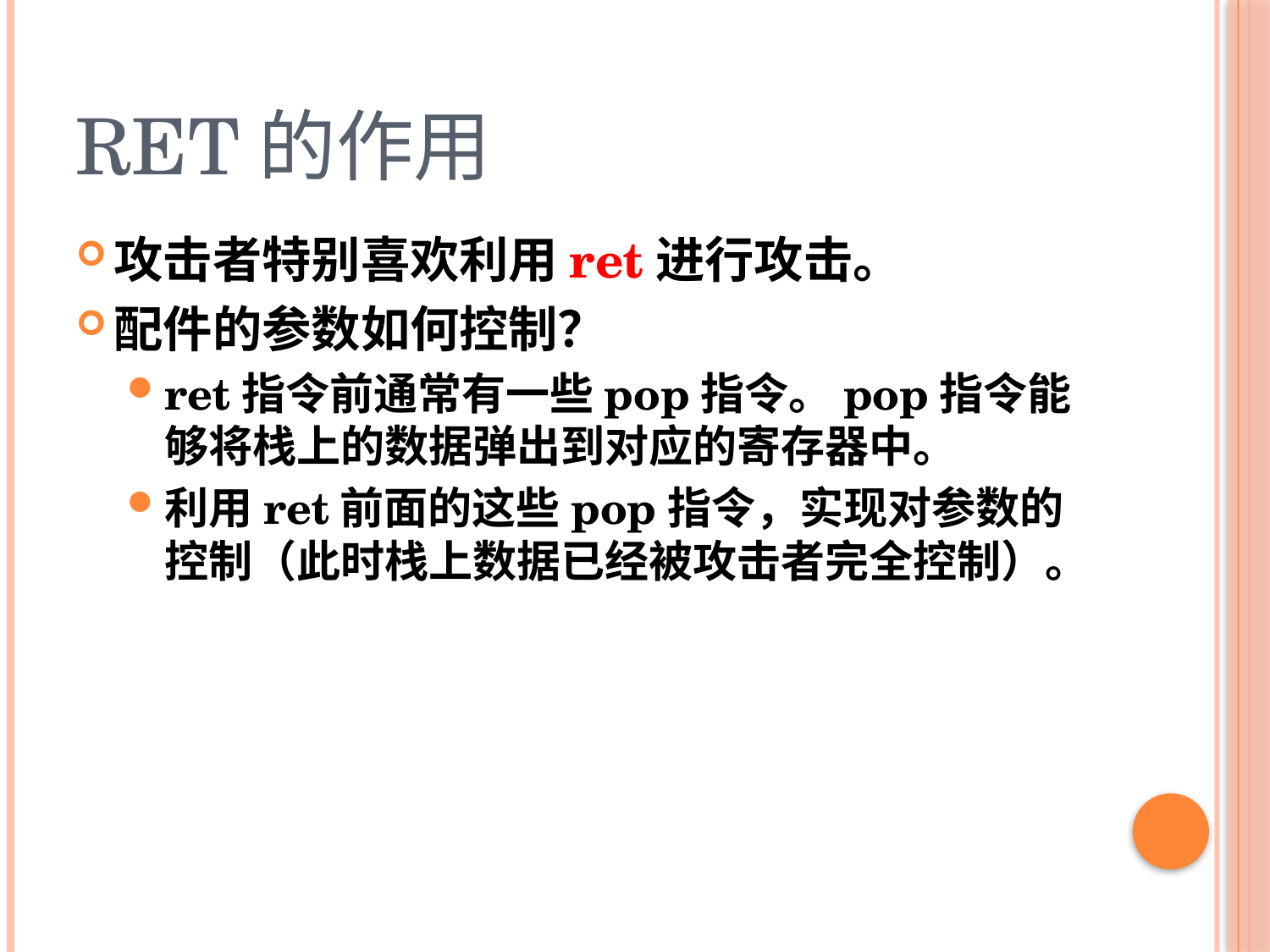

# ret的作用
攻击者特别喜欢利用ret进行攻击。
配件的参数如何控制？
ret指令前通常有一些pop指令。pop指令能够将栈上的数据弹出到对应的寄存器中。
利用ret前面的这些pop指令，实现对参数的控制（此时栈上数据已经被攻击者完全控制）。